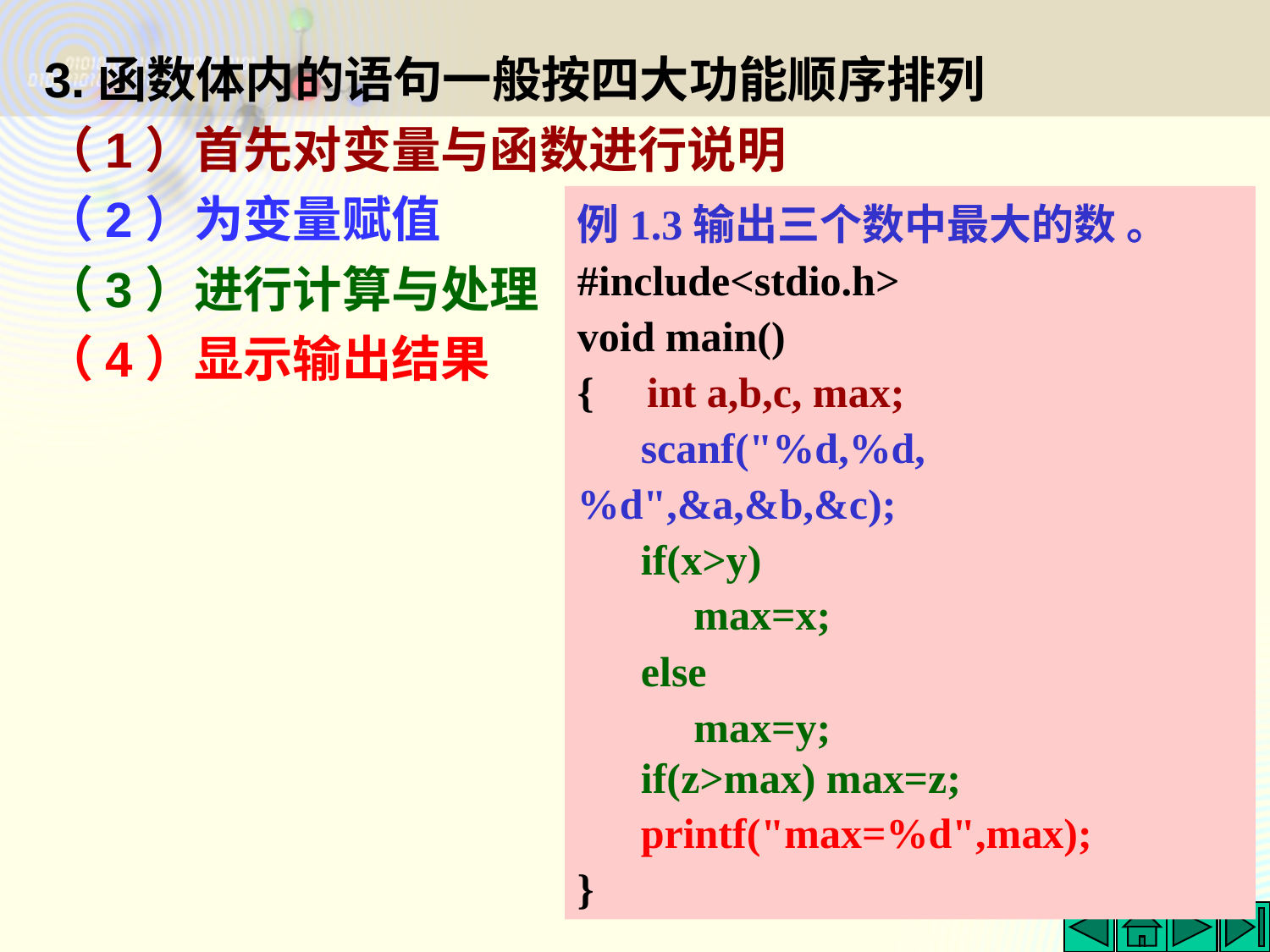

3.函数体内的语句一般按四大功能顺序排列
（1）首先对变量与函数进行说明
（2）为变量赋值
（3）进行计算与处理
（4）显示输出结果
例1.3输出三个数中最大的数 。
#include<stdio.h>
void main()
{     int a,b,c, max;
      scanf("%d,%d,%d",&a,&b,&c);
      if(x>y)
           max=x;
      else
           max=y;
      if(z>max) max=z;
      printf("max=%d",max);
}